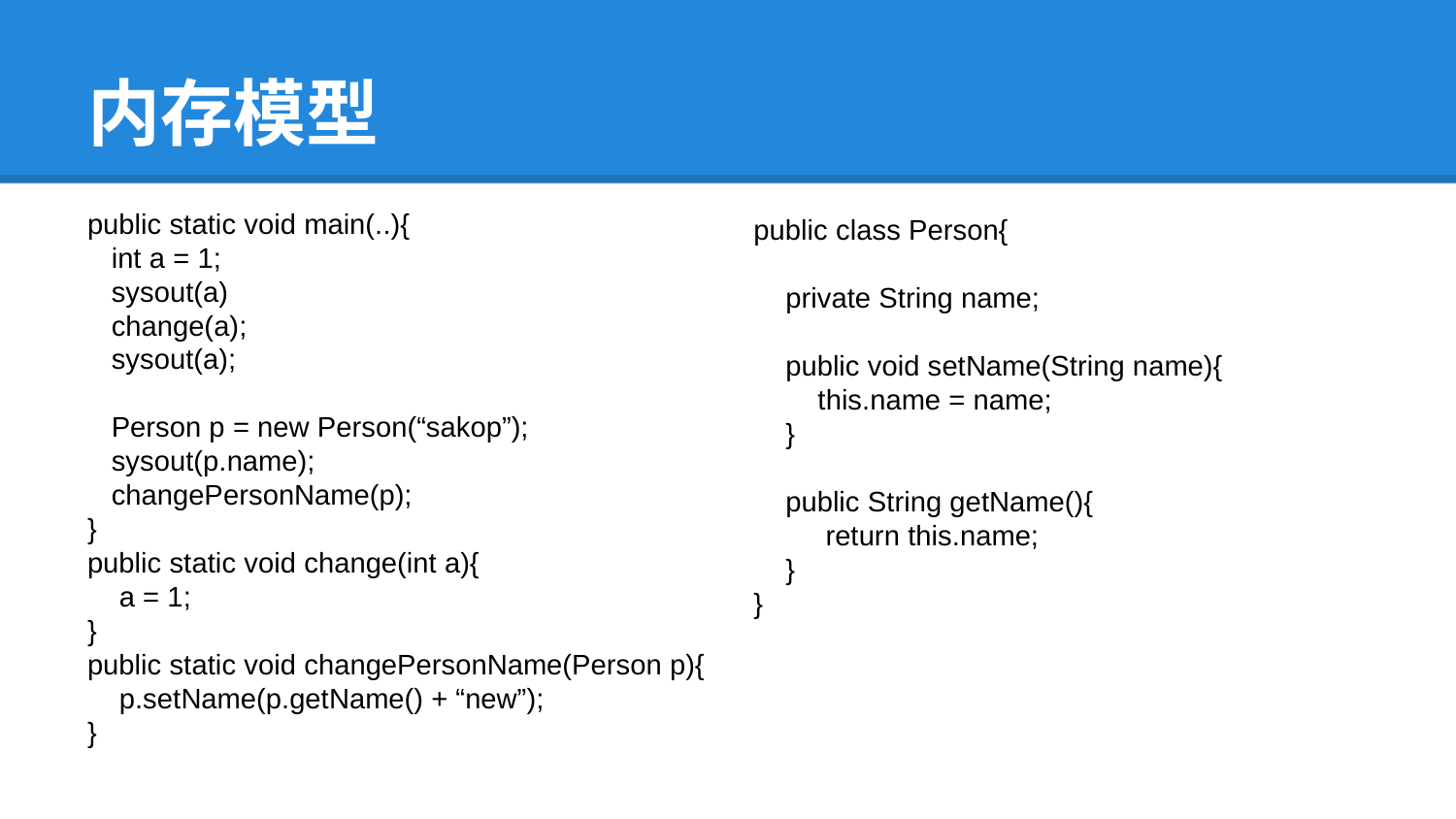

# 内存模型
public static void main(..){
   int a = 1;
   sysout(a)
   change(a);
   sysout(a);

   Person p = new Person(“sakop”);
   sysout(p.name);
   changePersonName(p);
}
public static void change(int a){
    a = 1;
}
public static void changePersonName(Person p){
    p.setName(p.getName() + “new”);
}

public class Person{

    private String name;

    public void setName(String name){
        this.name = name;
    }

    public String getName(){
         return this.name;
    }
}